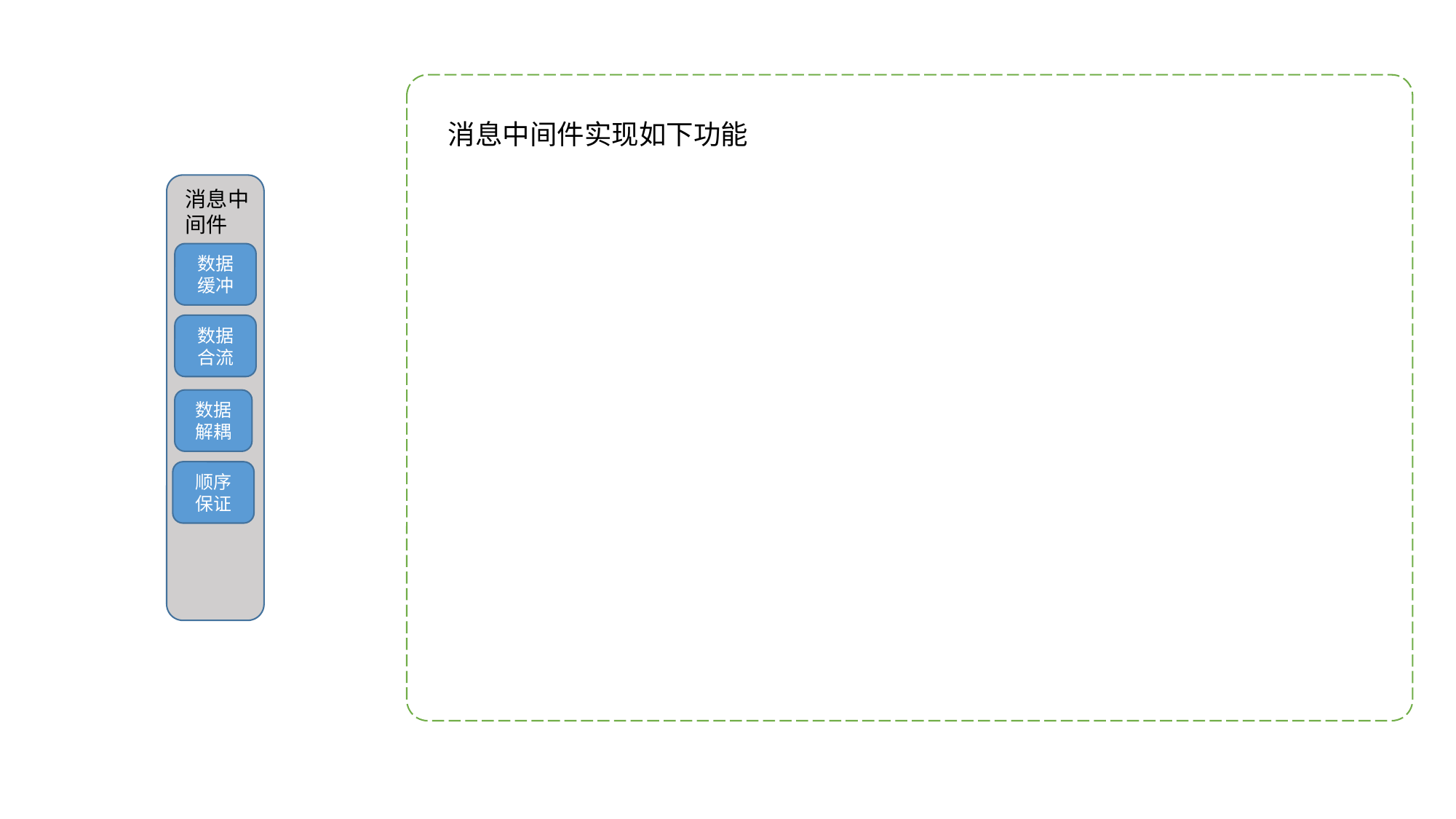

消息中间件实现如下功能

消息中间件
数据缓冲
数据合流
数据解耦
顺序保证